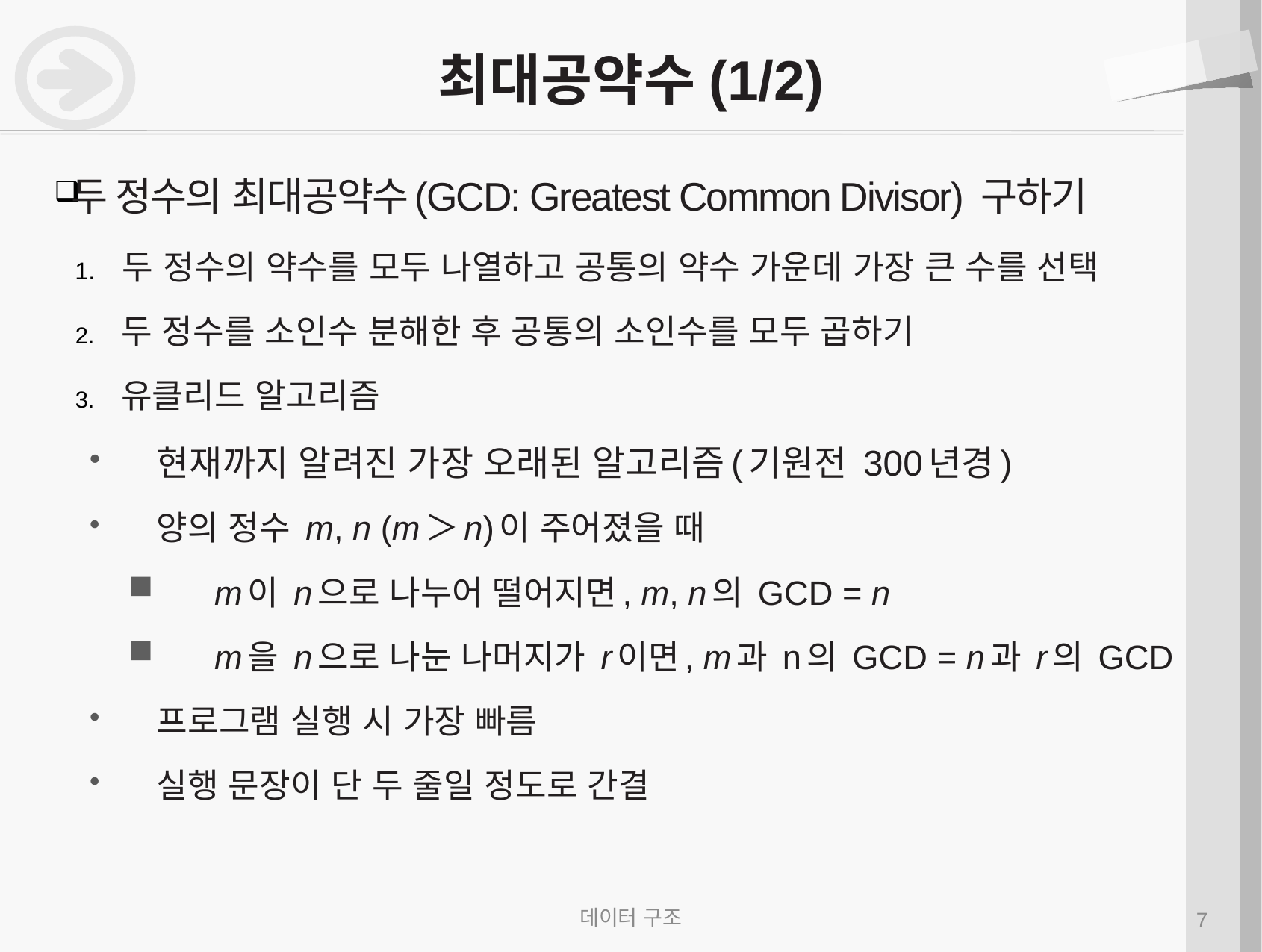

# 최대공약수(1/2)
두 정수의 최대공약수(GCD: Greatest Common Divisor) 구하기
 두 정수의 약수를 모두 나열하고 공통의 약수 가운데 가장 큰 수를 선택
 두 정수를 소인수 분해한 후 공통의 소인수를 모두 곱하기
 유클리드 알고리즘
현재까지 알려진 가장 오래된 알고리즘(기원전 300년경)
양의 정수 m, n (m＞n)이 주어졌을 때
m이 n으로 나누어 떨어지면, m, n의 GCD = n
m을 n으로 나눈 나머지가 r이면, m과 n의 GCD = n과 r의 GCD
프로그램 실행 시 가장 빠름
실행 문장이 단 두 줄일 정도로 간결

데이터 구조
7